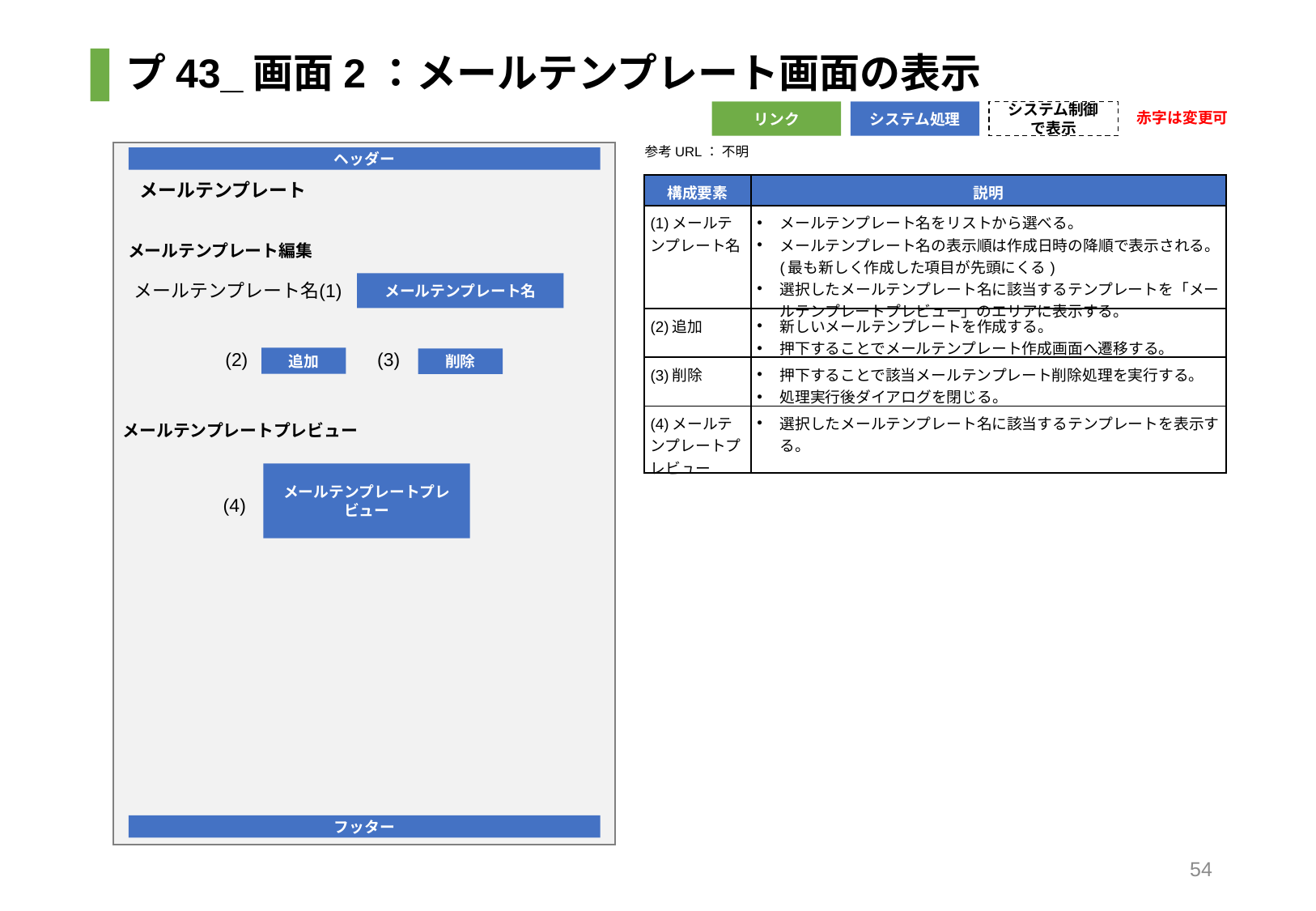

# プ43_画面2：メールテンプレート画面の表示
赤字は変更可
リンク
システム処理
システム制御で表示
参考URL： 不明

ヘッダー
メールテンプレート
| 構成要素 | 説明 |
| --- | --- |
| (1)メールテンプレート名 | メールテンプレート名をリストから選べる。 メールテンプレート名の表示順は作成日時の降順で表示される。(最も新しく作成した項目が先頭にくる) 選択したメールテンプレート名に該当するテンプレートを「メールテンプレートプレビュー」のエリアに表示する。 |
| (2)追加 | 新しいメールテンプレートを作成する。 押下することでメールテンプレート作成画面へ遷移する。 |
| (3)削除 | 押下することで該当メールテンプレート削除処理を実行する。 処理実行後ダイアログを閉じる。 |
| (4)メールテンプレートプレビュー | 選択したメールテンプレート名に該当するテンプレートを表示する。 |
メールテンプレート編集
メールテンプレート名
(1)
メールテンプレート名
(2)
(3)
追加
削除
メールテンプレートプレビュー
メールテンプレートプレビュー
(4)
フッター
54